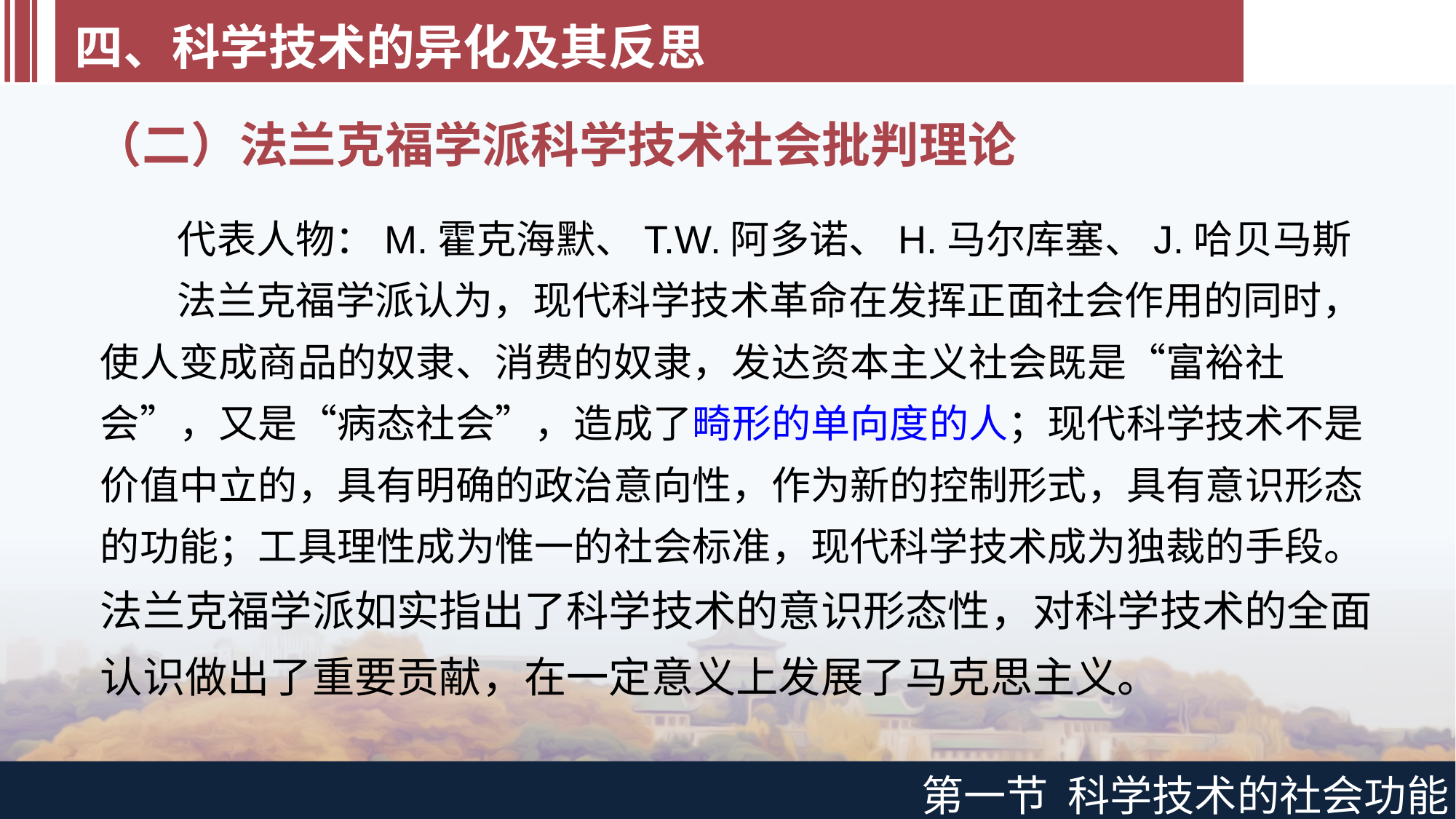

四、科学技术的异化及其反思
（二）法兰克福学派科学技术社会批判理论
代表人物：M.霍克海默、T.W.阿多诺、H.马尔库塞、J.哈贝马斯
法兰克福学派认为，现代科学技术革命在发挥正面社会作用的同时，使人变成商品的奴隶、消费的奴隶，发达资本主义社会既是“富裕社会”，又是“病态社会”，造成了畸形的单向度的人；现代科学技术不是价值中立的，具有明确的政治意向性，作为新的控制形式，具有意识形态的功能；工具理性成为惟一的社会标准，现代科学技术成为独裁的手段。法兰克福学派如实指出了科学技术的意识形态性，对科学技术的全面认识做出了重要贡献，在一定意义上发展了马克思主义。

第一节  科学技术的社会功能